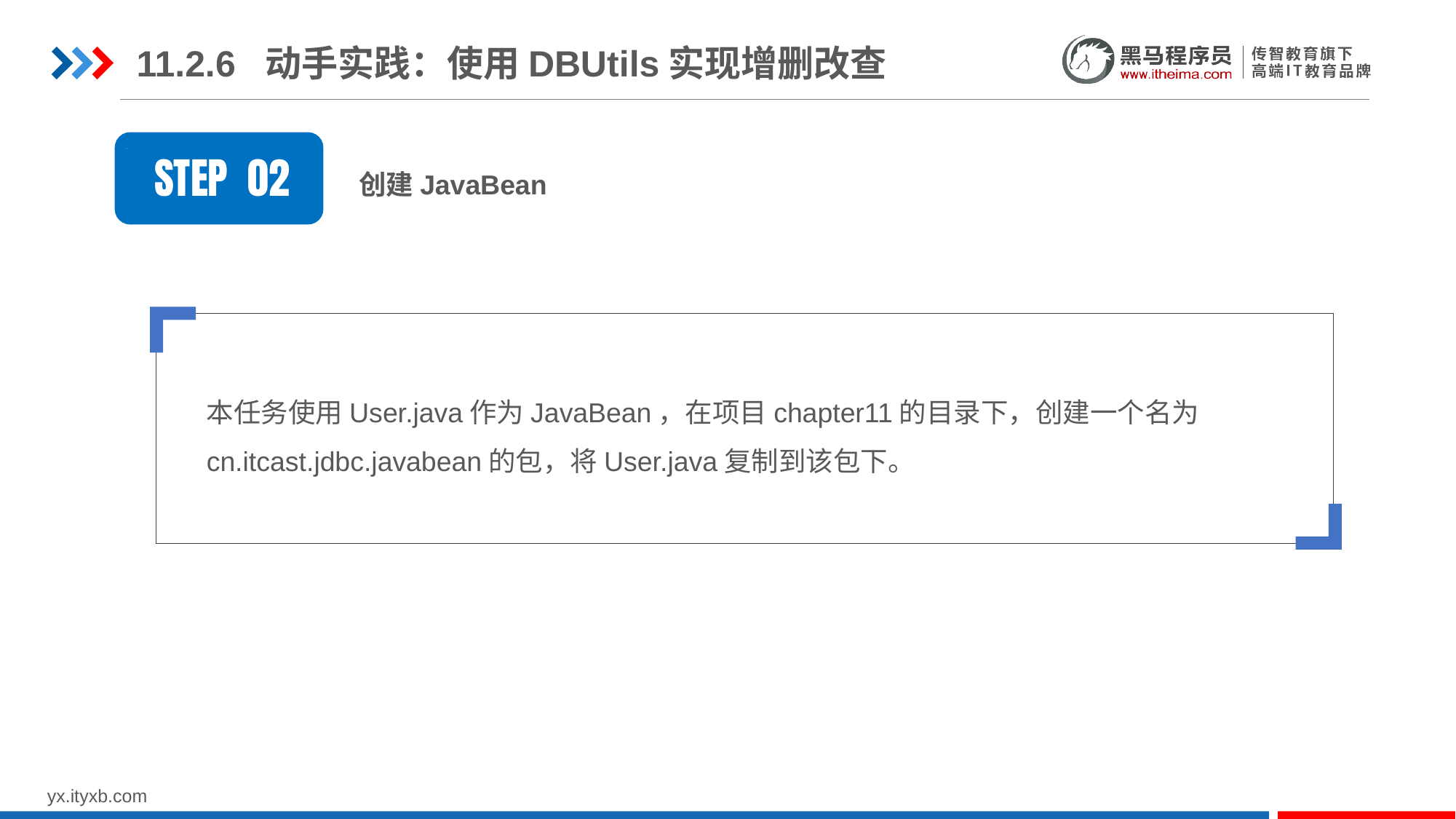

11.2.6  动手实践：使用DBUtils实现增删改查

创建JavaBean
STEP  02

本任务使用User.java作为JavaBean，在项目chapter11的目录下，创建一个名为cn.itcast.jdbc.javabean的包，将User.java复制到该包下。